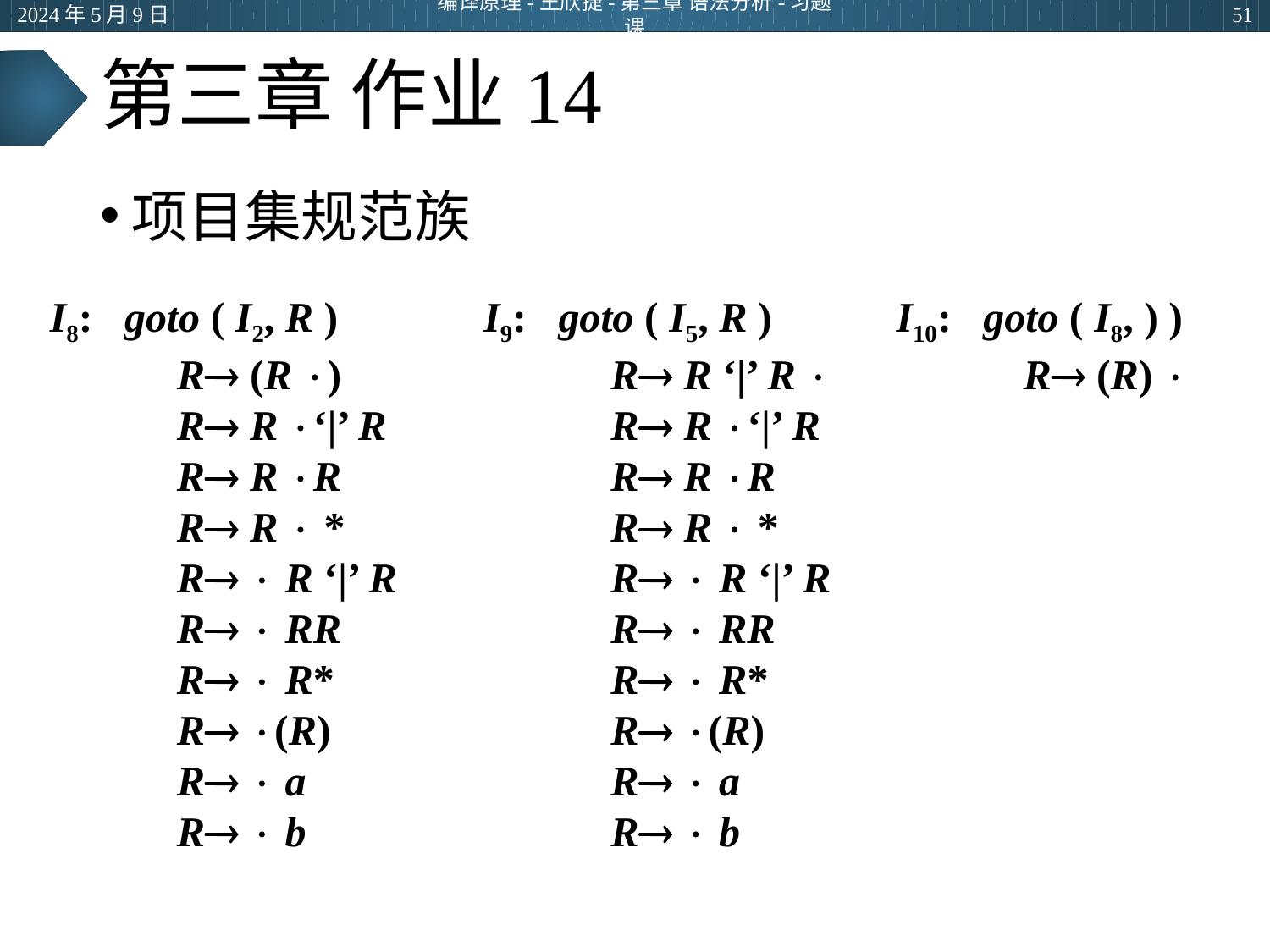

2024年5月9日
编译原理-王欣捷-第三章 语法分析-习题课
51
# 第三章 作业14
项目集规范族

I8:   goto ( I2, R )
	R→ (R ⋅)
	R→ R ⋅‘|’ R
	R→ R ⋅R
	R→ R ⋅ *
	R→ ⋅ R ‘|’ R
	R→ ⋅ RR
	R→ ⋅ R*
	R→ ⋅(R)
	R→ ⋅ a
	R→ ⋅ b
I9:   goto ( I5, R )
	R→ R ‘|’ R ⋅
	R→ R ⋅‘|’ R
	R→ R ⋅R
	R→ R ⋅ *
	R→ ⋅ R ‘|’ R
	R→ ⋅ RR
	R→ ⋅ R*
	R→ ⋅(R)
	R→ ⋅ a
	R→ ⋅ b
I10:   goto ( I8, ) )
	R→ (R) ⋅